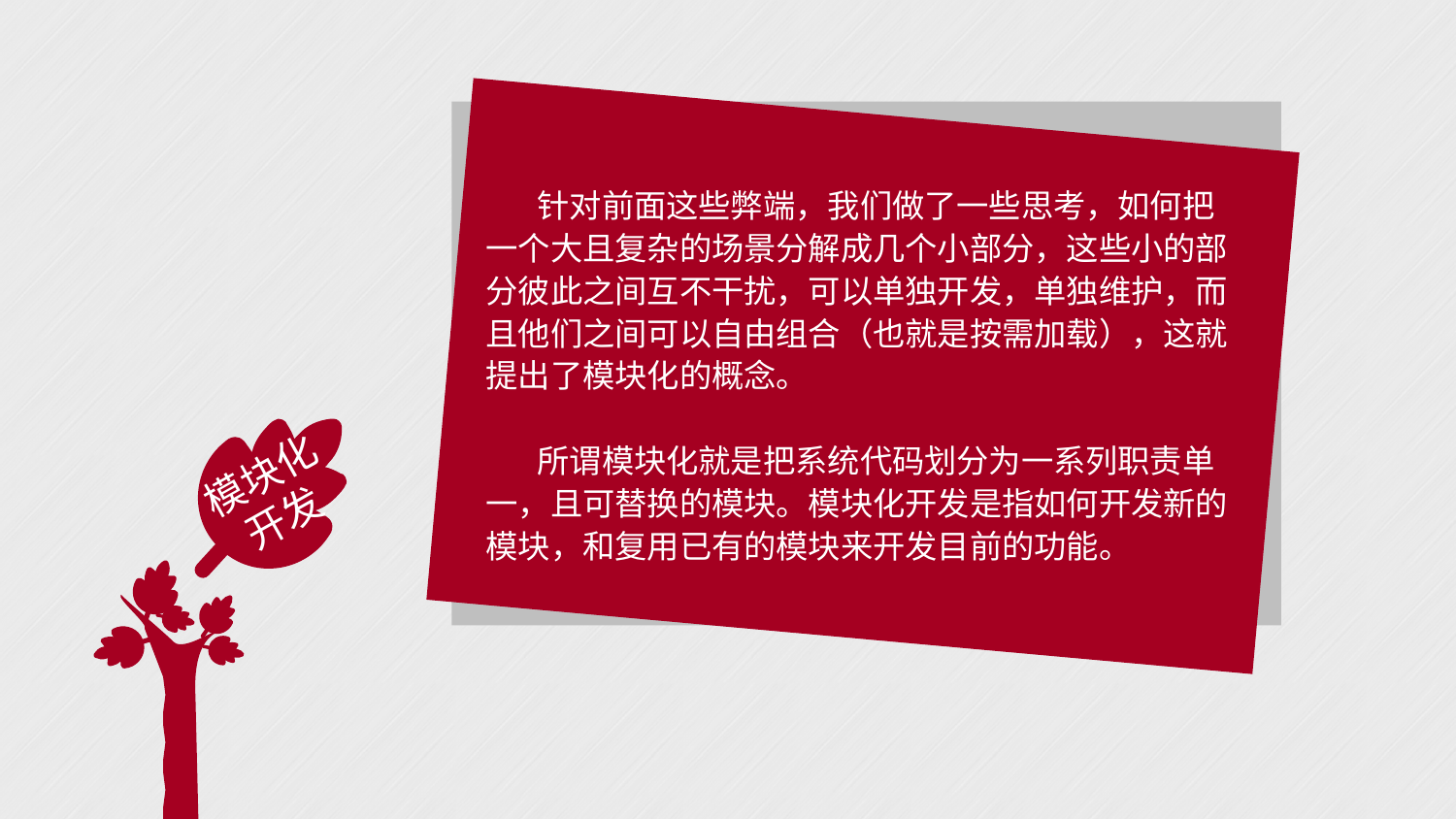

针对前面这些弊端，我们做了一些思考，如何把一个大且复杂的场景分解成几个小部分，这些小的部分彼此之间互不干扰，可以单独开发，单独维护，而且他们之间可以自由组合（也就是按需加载），这就提出了模块化的概念。

      所谓模块化就是把系统代码划分为一系列职责单一，且可替换的模块。模块化开发是指如何开发新的模块，和复用已有的模块来开发目前的功能。

模块化开发